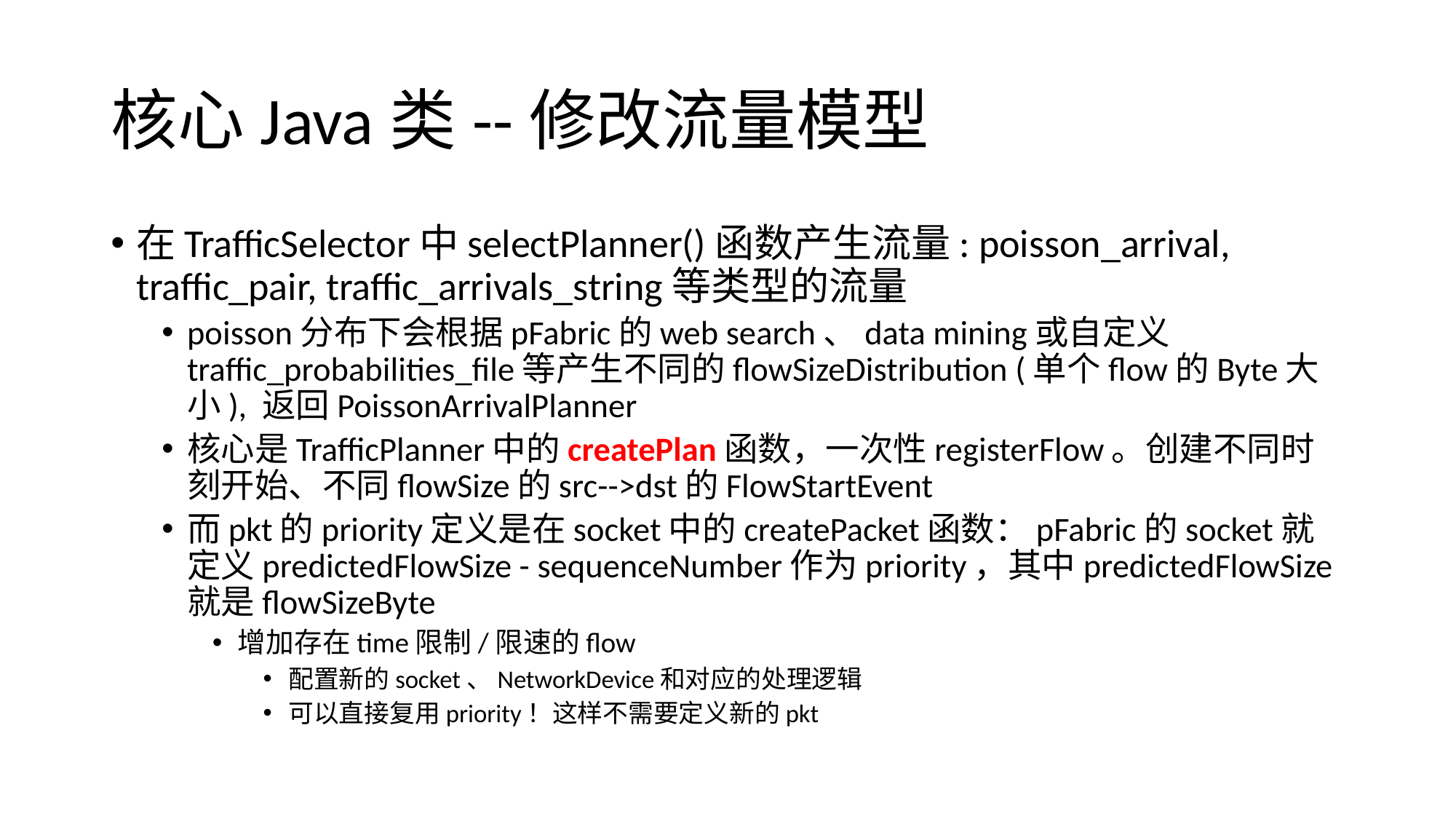

# 核心Java类--修改流量模型
在TrafficSelector中selectPlanner()函数产生流量: poisson_arrival, traffic_pair, traffic_arrivals_string等类型的流量
poisson分布下会根据pFabric的web search、data mining或自定义traffic_probabilities_file等产生不同的flowSizeDistribution (单个flow的Byte大小), 返回PoissonArrivalPlanner
核心是TrafficPlanner中的createPlan函数，一次性registerFlow。创建不同时刻开始、不同flowSize的src-->dst的FlowStartEvent
而pkt的priority定义是在socket中的createPacket函数：pFabric的socket就定义predictedFlowSize - sequenceNumber作为priority，其中predictedFlowSize就是flowSizeByte
增加存在time限制/限速的flow
配置新的socket、NetworkDevice和对应的处理逻辑
可以直接复用priority！这样不需要定义新的pkt